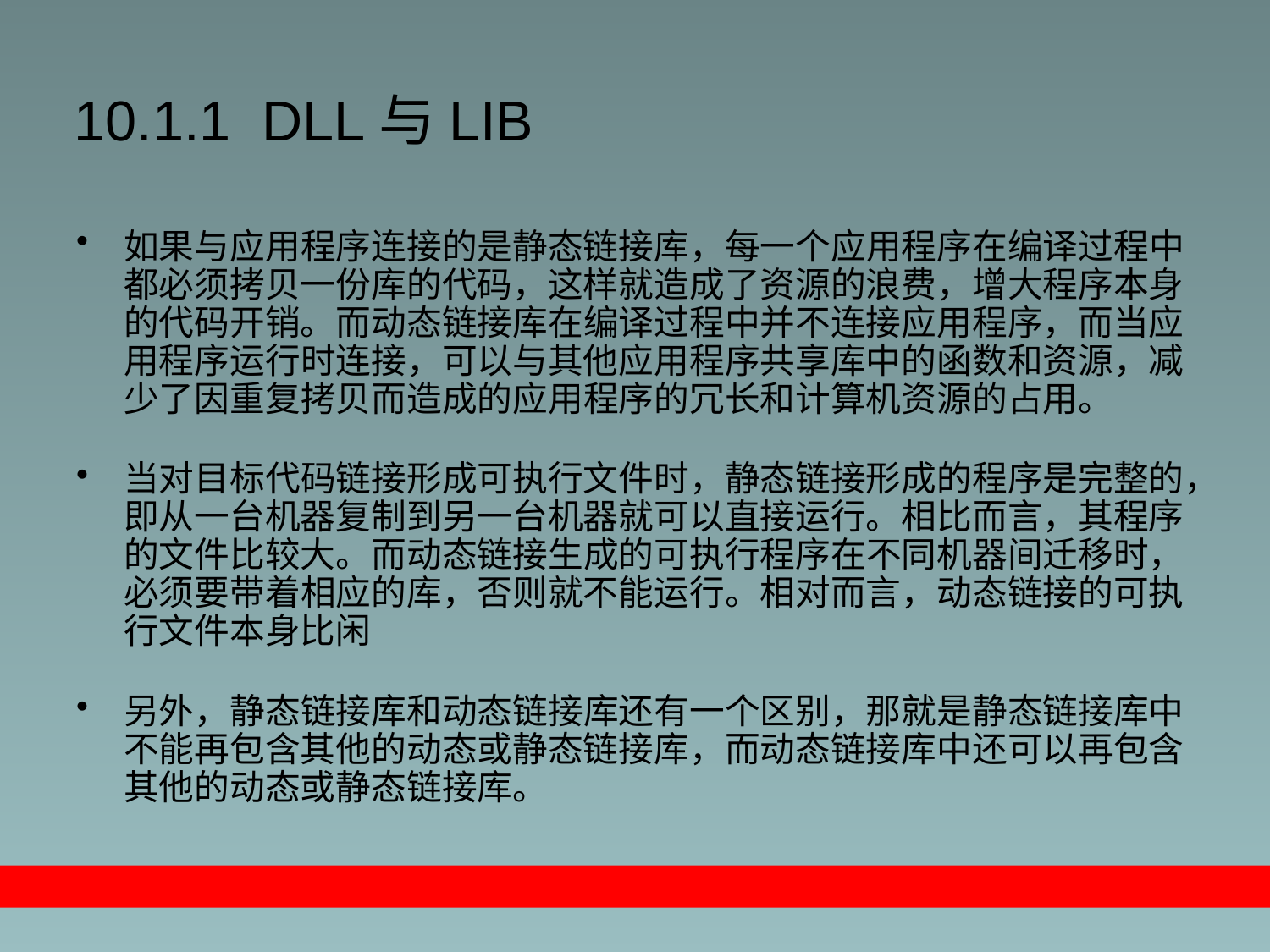

# 10.1.1  DLL与LIB
如果与应用程序连接的是静态链接库，每一个应用程序在编译过程中都必须拷贝一份库的代码，这样就造成了资源的浪费，增大程序本身的代码开销。而动态链接库在编译过程中并不连接应用程序，而当应用程序运行时连接，可以与其他应用程序共享库中的函数和资源，减少了因重复拷贝而造成的应用程序的冗长和计算机资源的占用。
当对目标代码链接形成可执行文件时，静态链接形成的程序是完整的，即从一台机器复制到另一台机器就可以直接运行。相比而言，其程序的文件比较大。而动态链接生成的可执行程序在不同机器间迁移时，必须要带着相应的库，否则就不能运行。相对而言，动态链接的可执行文件本身比闲
另外，静态链接库和动态链接库还有一个区别，那就是静态链接库中不能再包含其他的动态或静态链接库，而动态链接库中还可以再包含其他的动态或静态链接库。